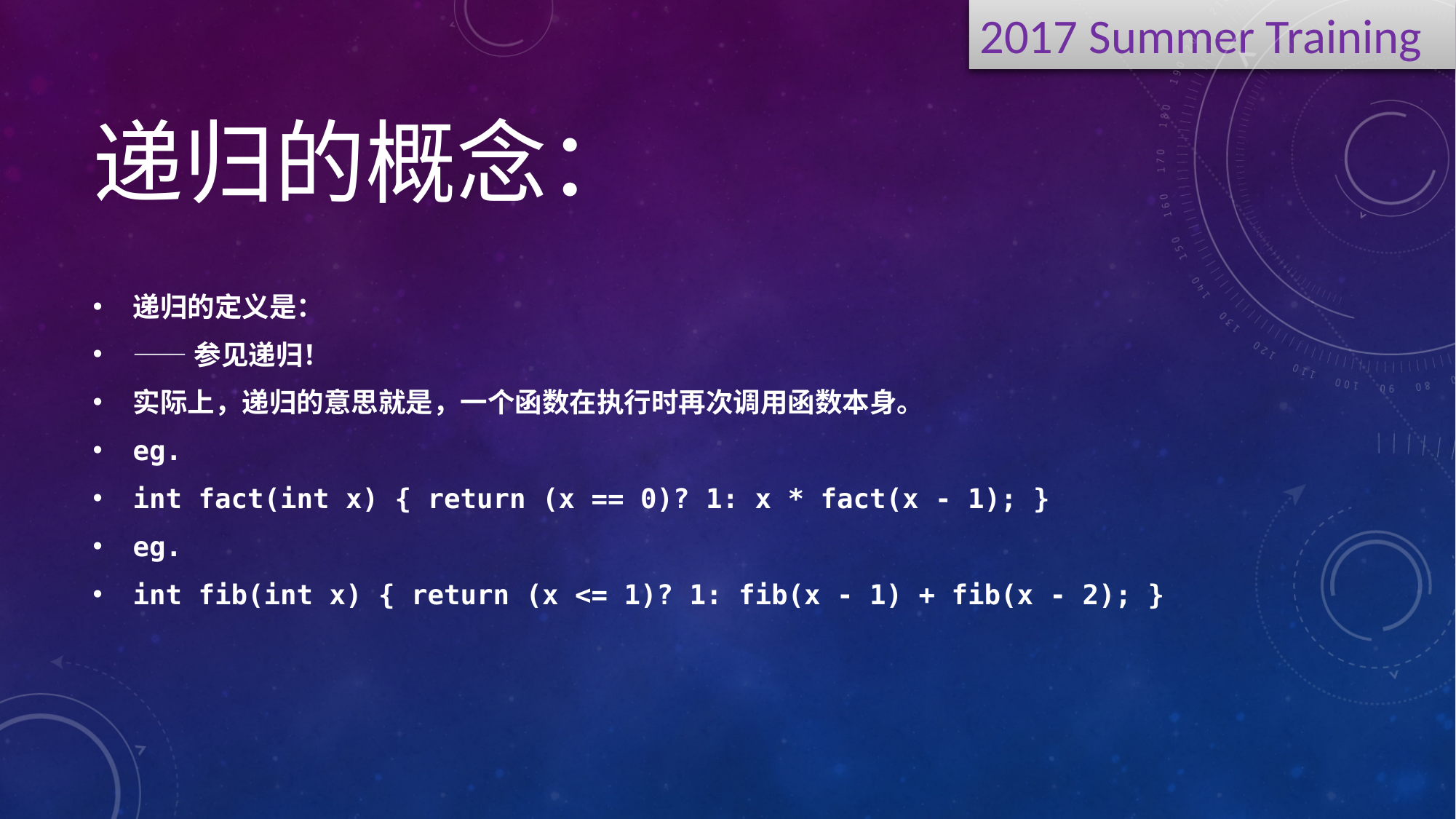

# 递归的概念：
递归的定义是：
——参见递归！
实际上，递归的意思就是，一个函数在执行时再次调用函数本身。
eg.
int fact(int x) { return (x == 0)? 1: x * fact(x - 1); }
eg.
int fib(int x) { return (x <= 1)? 1: fib(x - 1) + fib(x - 2); }